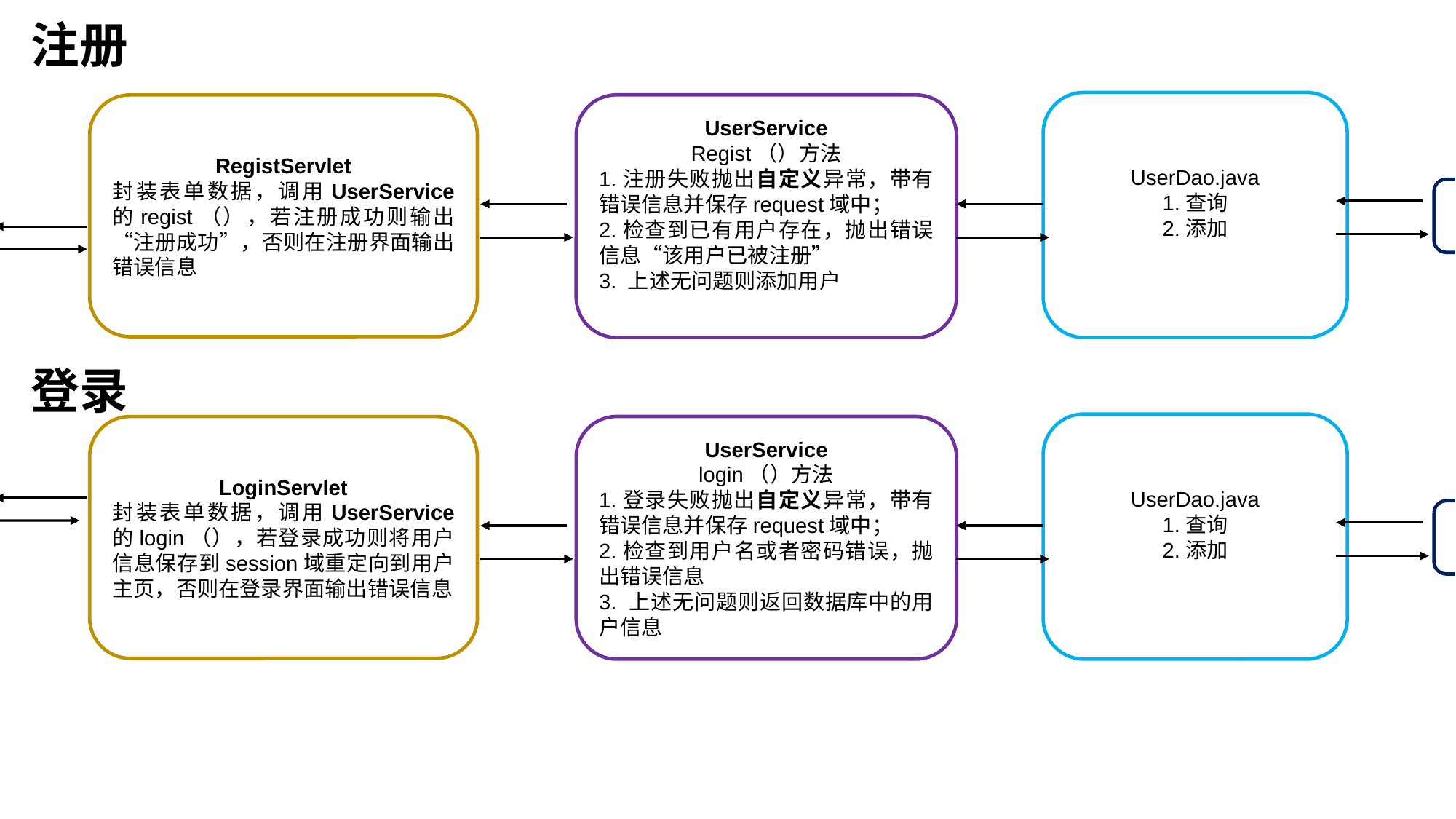

注册
UserDao.java
1.查询
2.添加

RegistServlet
封装表单数据，调用UserService 的regist（），若注册成功则输出“注册成功”，否则在注册界面输出错误信息
UserService
Regist（）方法
1.注册失败抛出自定义异常，带有错误信息并保存request域中；
2.检查到已有用户存在，抛出错误信息“该用户已被注册”
3. 上述无问题则添加用户

注册界面
Register.jsp
数据库
User.xml
登录
UserDao.java
1.查询
2.添加

LoginServlet
封装表单数据，调用UserService 的login（），若登录成功则将用户信息保存到session域重定向到用户主页，否则在登录界面输出错误信息
UserService
login（）方法
1.登录失败抛出自定义异常，带有错误信息并保存request域中；
2.检查到用户名或者密码错误，抛出错误信息
3. 上述无问题则返回数据库中的用户信息
登录界面
Login.jsp
数据库
User.xml
VerifyCodeServlet
用户主页界面
index.jsp
LoginServlet
QuitServlet
UserBean.java